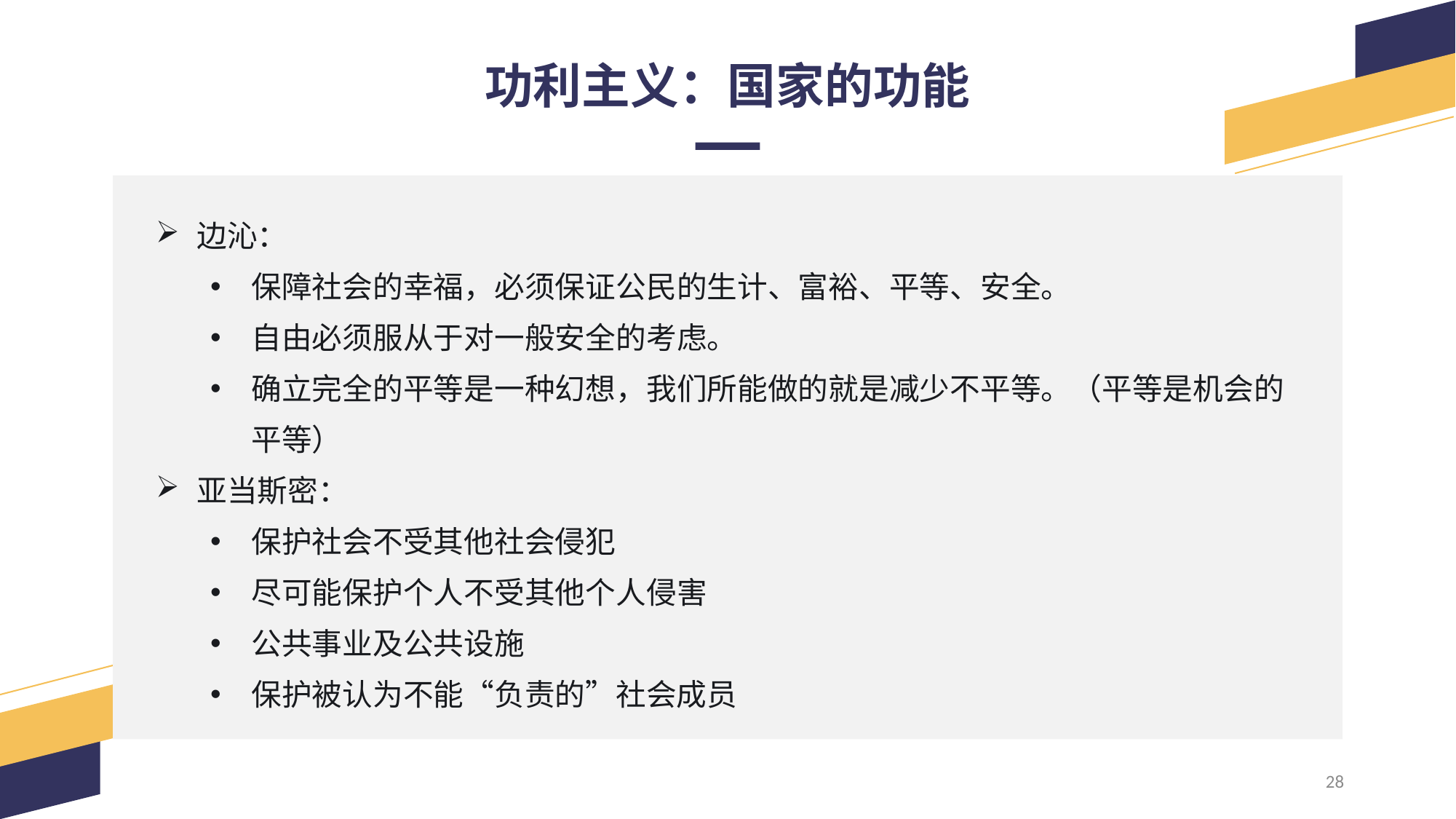

功利主义：国家的功能

边沁：
保障社会的幸福，必须保证公民的生计、富裕、平等、安全。
自由必须服从于对一般安全的考虑。
确立完全的平等是一种幻想，我们所能做的就是减少不平等。（平等是机会的平等）
亚当斯密：
保护社会不受其他社会侵犯
尽可能保护个人不受其他个人侵害
公共事业及公共设施
保护被认为不能“负责的”社会成员

28